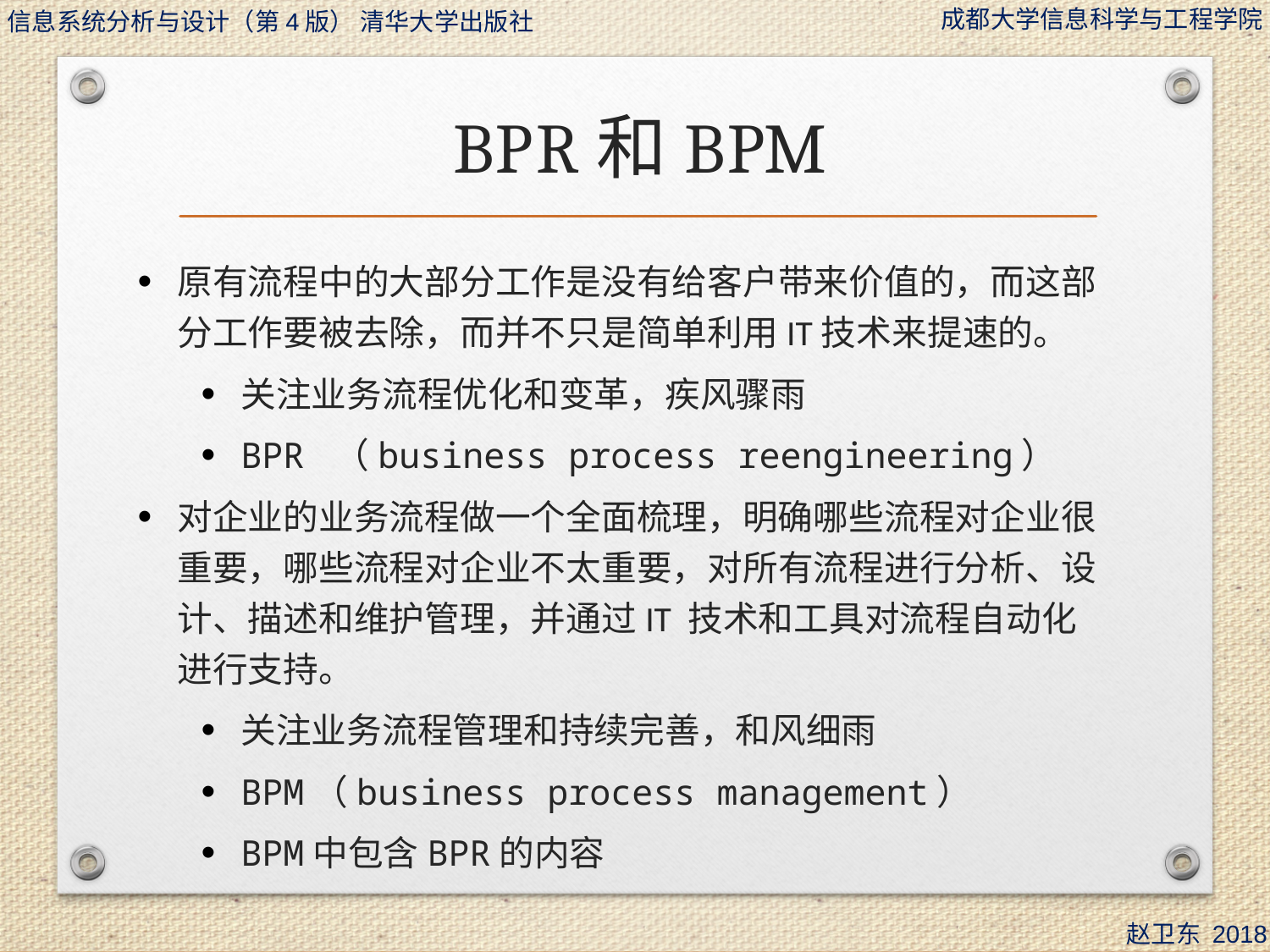

# BPR和BPM
原有流程中的大部分工作是没有给客户带来价值的，而这部分工作要被去除，而并不只是简单利用IT技术来提速的。
关注业务流程优化和变革，疾风骤雨
BPR （business process reengineering）
对企业的业务流程做一个全面梳理，明确哪些流程对企业很重要，哪些流程对企业不太重要，对所有流程进行分析、设计、描述和维护管理，并通过IT 技术和工具对流程自动化进行支持。
关注业务流程管理和持续完善，和风细雨
BPM（business process management）
BPM中包含BPR的内容